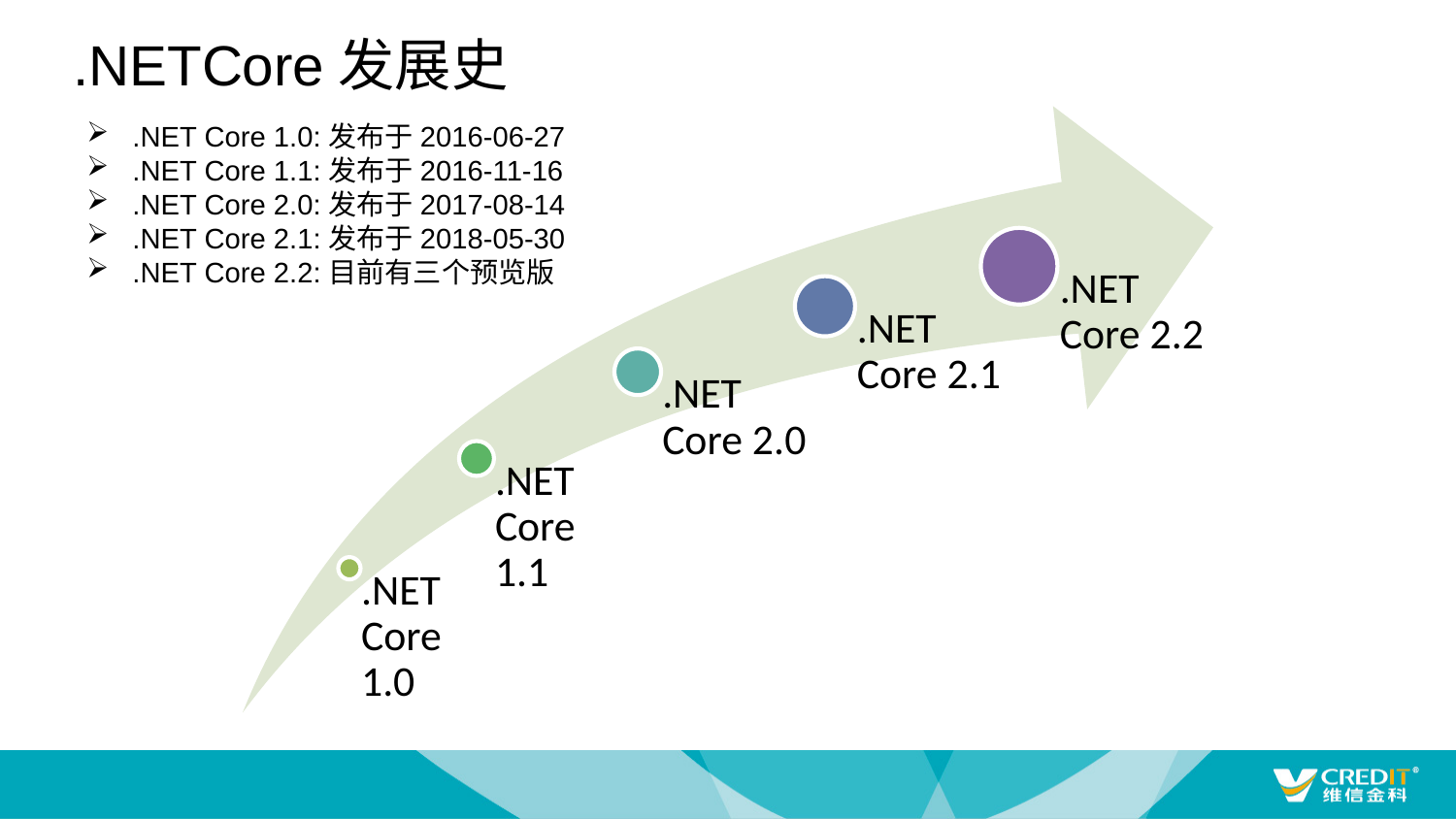

.NETCore发展史
.NET Core 1.0
.NET Core 1.1
.NET Core 2.0
.NET Core 2.1
.NET Core 2.2
.NET Core 1.0:发布于2016-06-27
.NET Core 1.1:发布于2016-11-16
.NET Core 2.0:发布于2017-08-14
.NET Core 2.1:发布于2018-05-30
.NET Core 2.2:目前有三个预览版